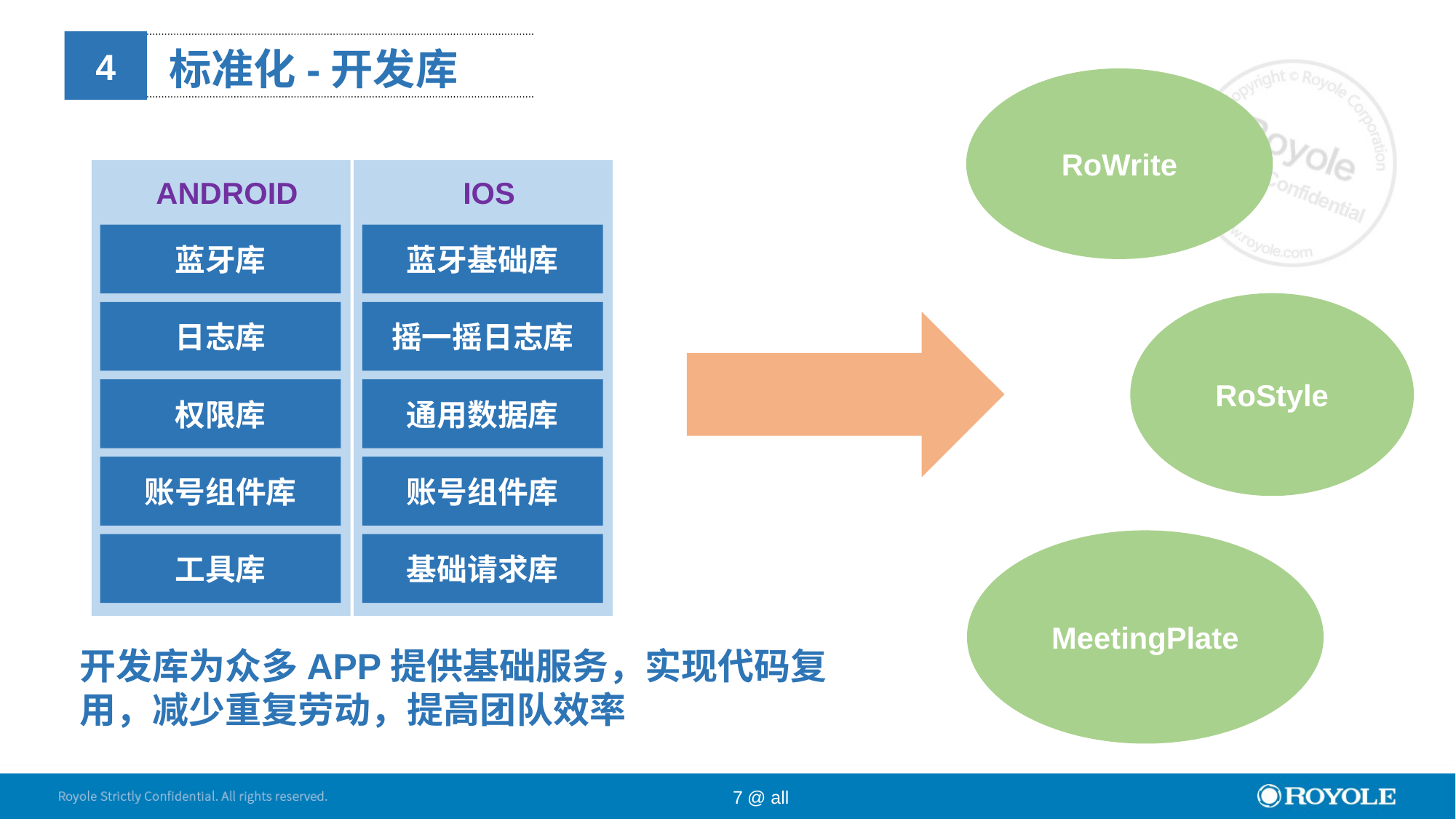

4
# 标准化-开发库
RoWrite

ANDROID
IOS
蓝牙库
蓝牙基础库

RoStyle
日志库
摇一摇日志库

权限库
通用数据库

账号组件库
账号组件库

工具库
基础请求库
MeetingPlate

开发库为众多APP提供基础服务，实现代码复用，减少重复劳动，提高团队效率
7